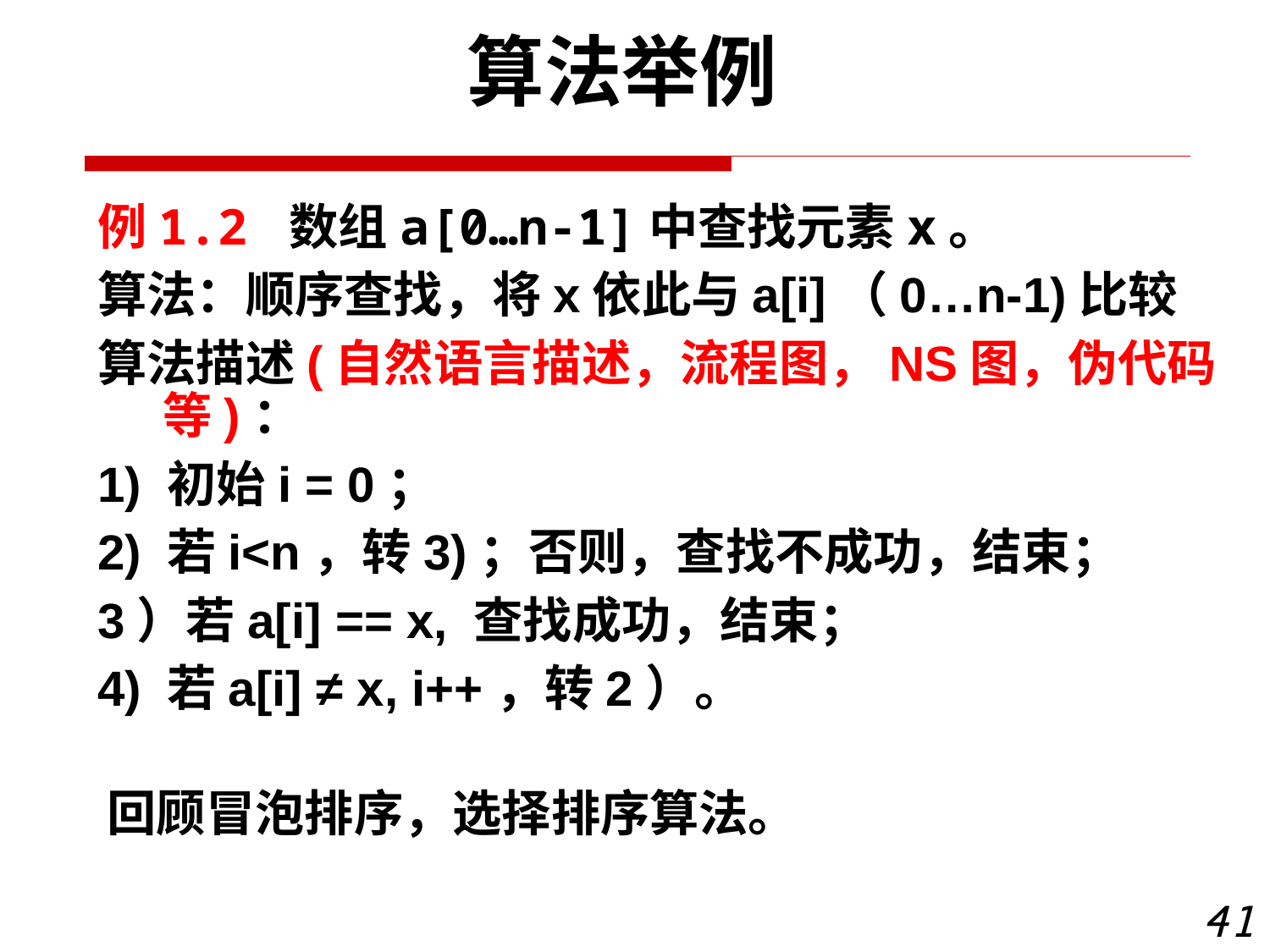

算法举例
例1.2 数组a[0…n-1]中查找元素x。
算法：顺序查找，将x依此与a[i]（0…n-1)比较
算法描述(自然语言描述，流程图，NS图，伪代码等)：
1) 初始i = 0；
2) 若i<n，转3)；否则，查找不成功，结束；
3）若a[i] == x, 查找成功，结束；
4) 若a[i] ≠ x, i++，转2）。

回顾冒泡排序，选择排序算法。
41